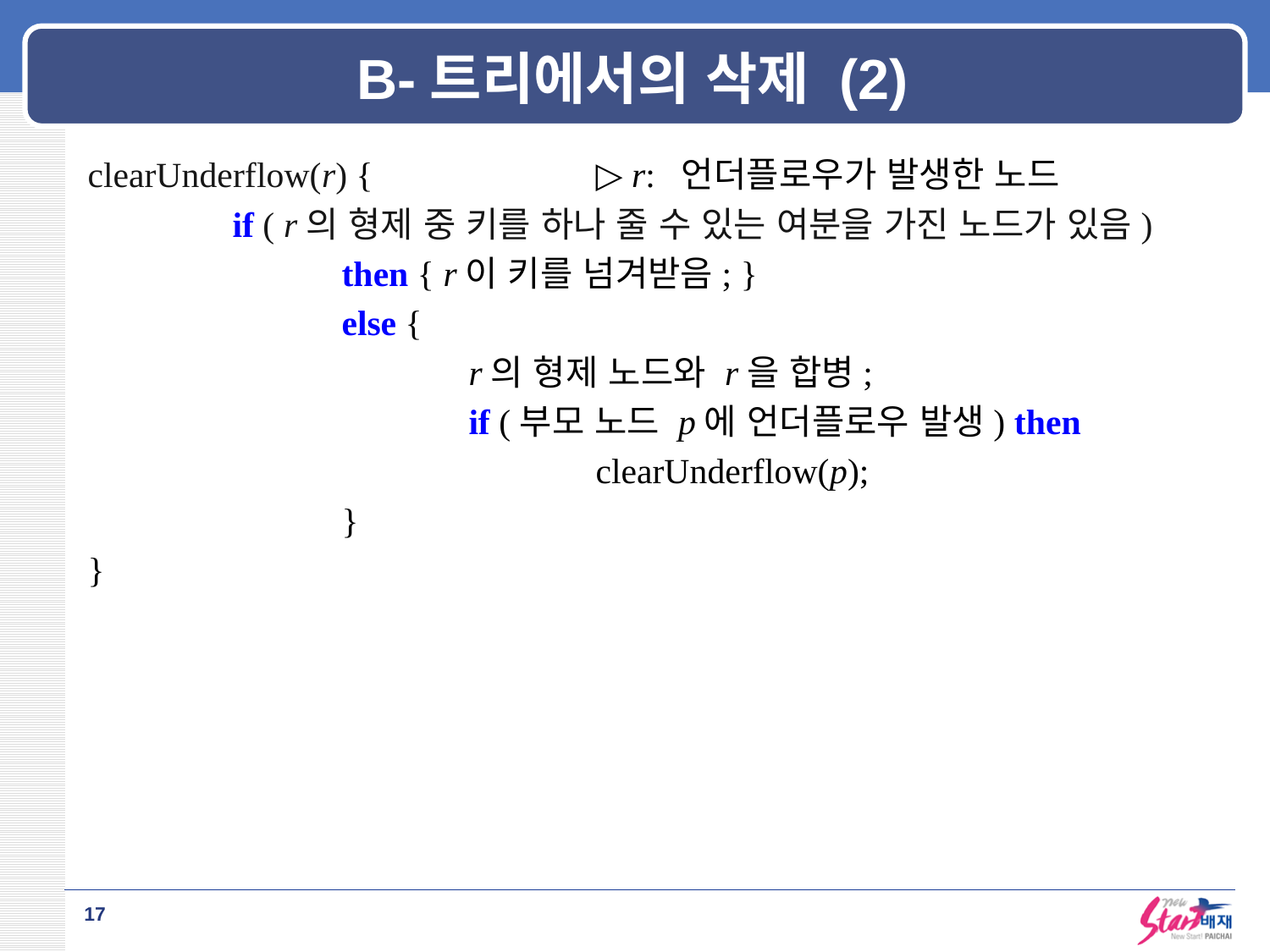

# B-트리에서의 삭제 (2)
clearUnderflow(r) {		▷ r:  언더플로우가 발생한 노드
	  if ( r의 형제 중 키를 하나 줄 수 있는 여분을 가진 노드가 있음)
		then { r이 키를 넘겨받음; }
		else {
			r의 형제 노드와 r을 합병;
			if (부모 노드 p에 언더플로우 발생) then
				clearUnderflow(p);
		}
}
17